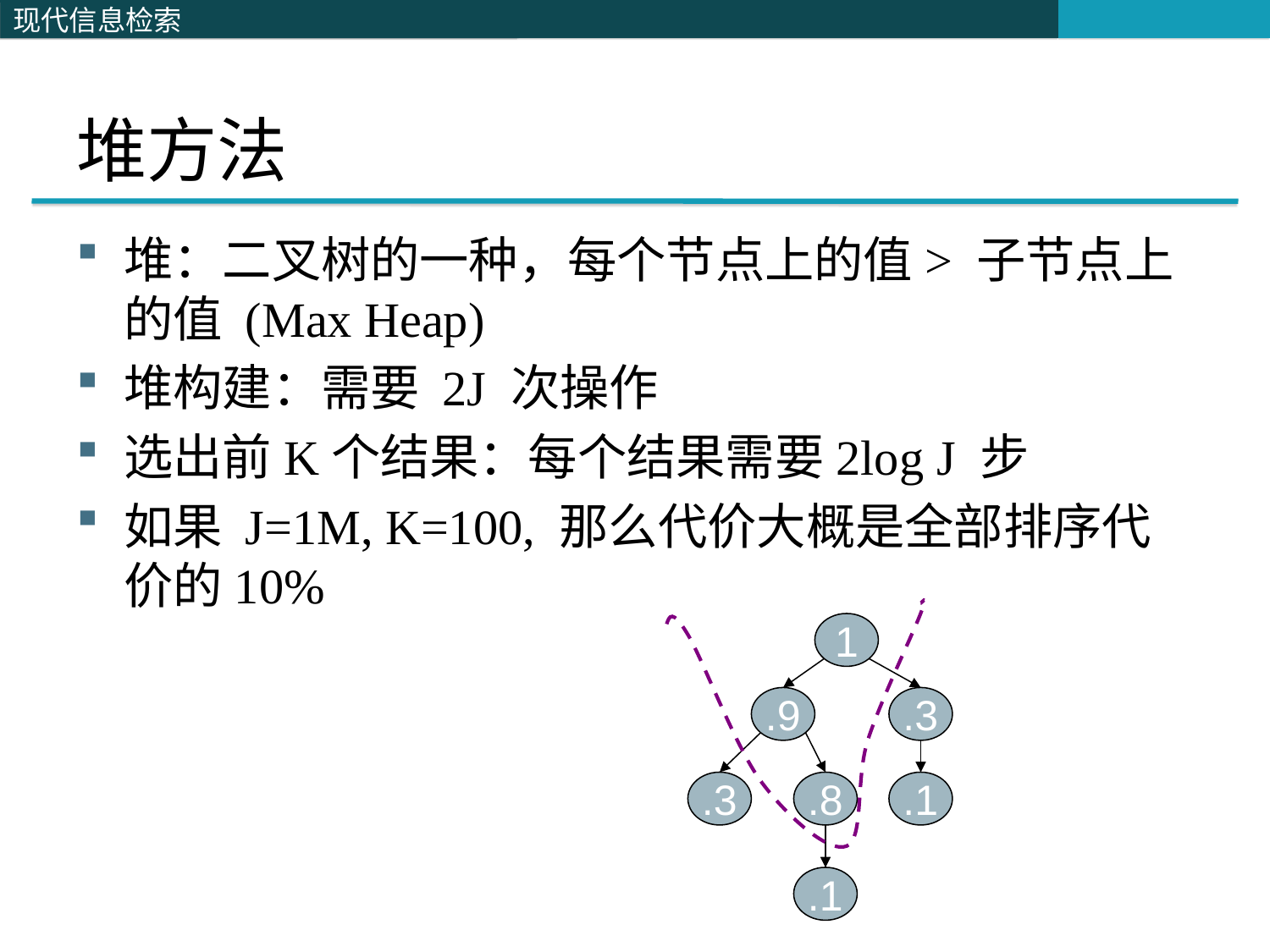

# 堆方法
堆：二叉树的一种，每个节点上的值> 子节点上的值 (Max Heap)
堆构建：需要 2J 次操作
选出前K个结果：每个结果需要2log J 步
如果 J=1M, K=100, 那么代价大概是全部排序代价的10%

1
.9
.3
.3
.8
.1
.1